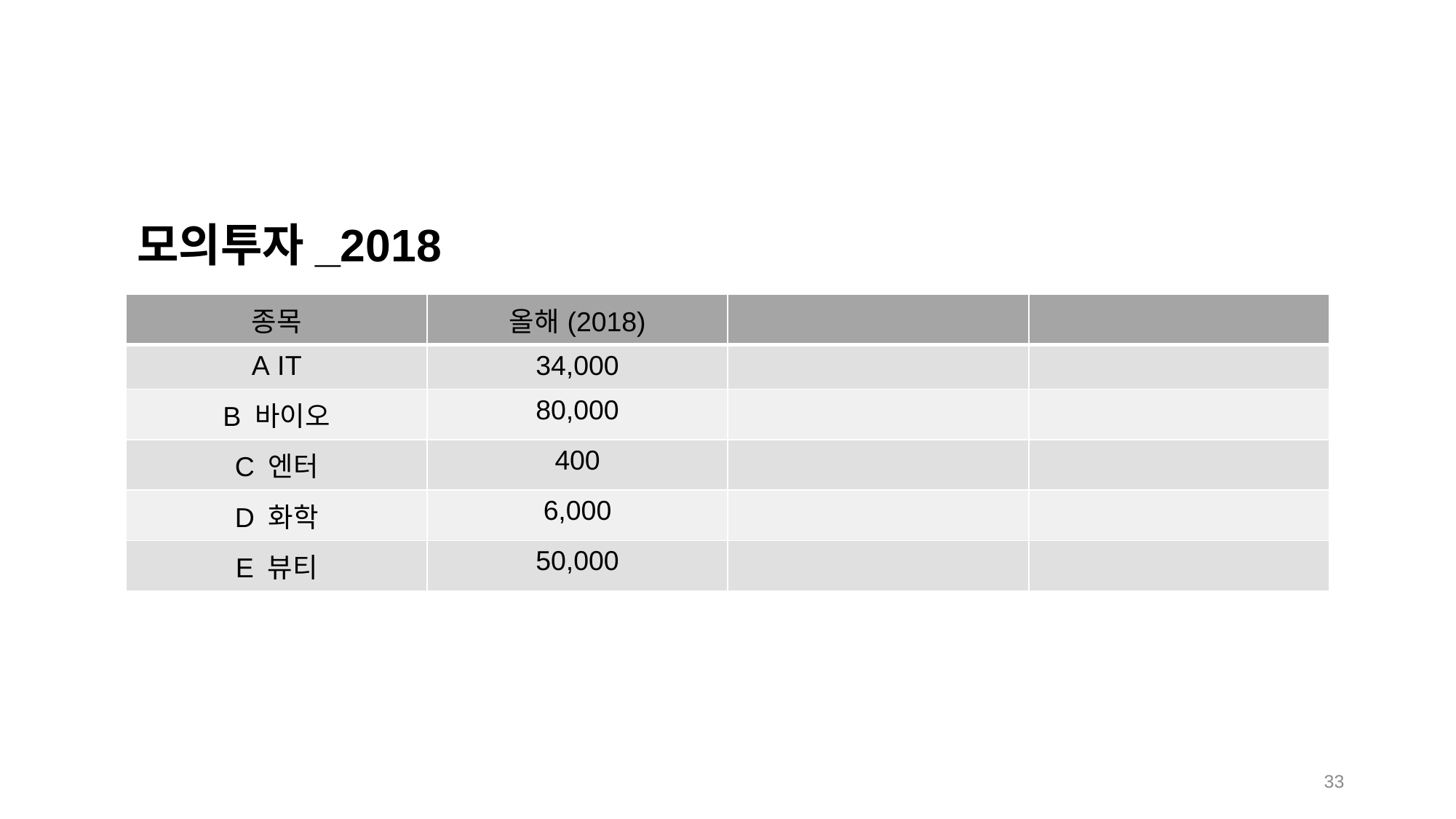

모의투자_2018
| 종목 | 올해(2018) |  |  |
| --- | --- | --- | --- |
| A IT | 34,000 |  |  |
| B 바이오 | 80,000 |  |  |
| C 엔터 | 400 |  |  |
| D 화학 | 6,000 |  |  |
| E 뷰티 | 50,000 |  |  |
33